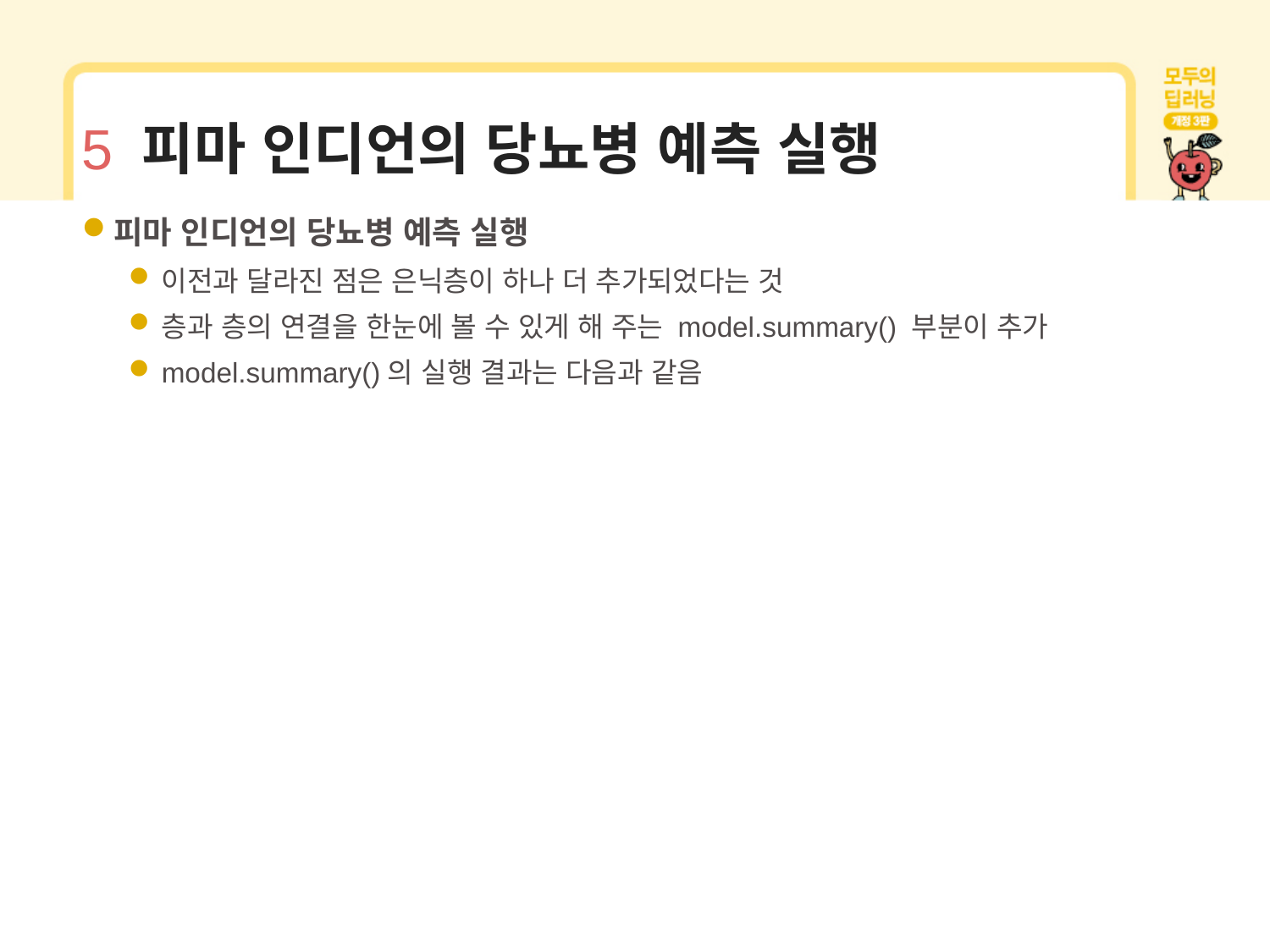

# 5 피마 인디언의 당뇨병 예측 실행
피마 인디언의 당뇨병 예측 실행
이전과 달라진 점은 은닉층이 하나 더 추가되었다는 것
층과 층의 연결을 한눈에 볼 수 있게 해 주는 model.summary() 부분이 추가
model.summary()의 실행 결과는 다음과 같음